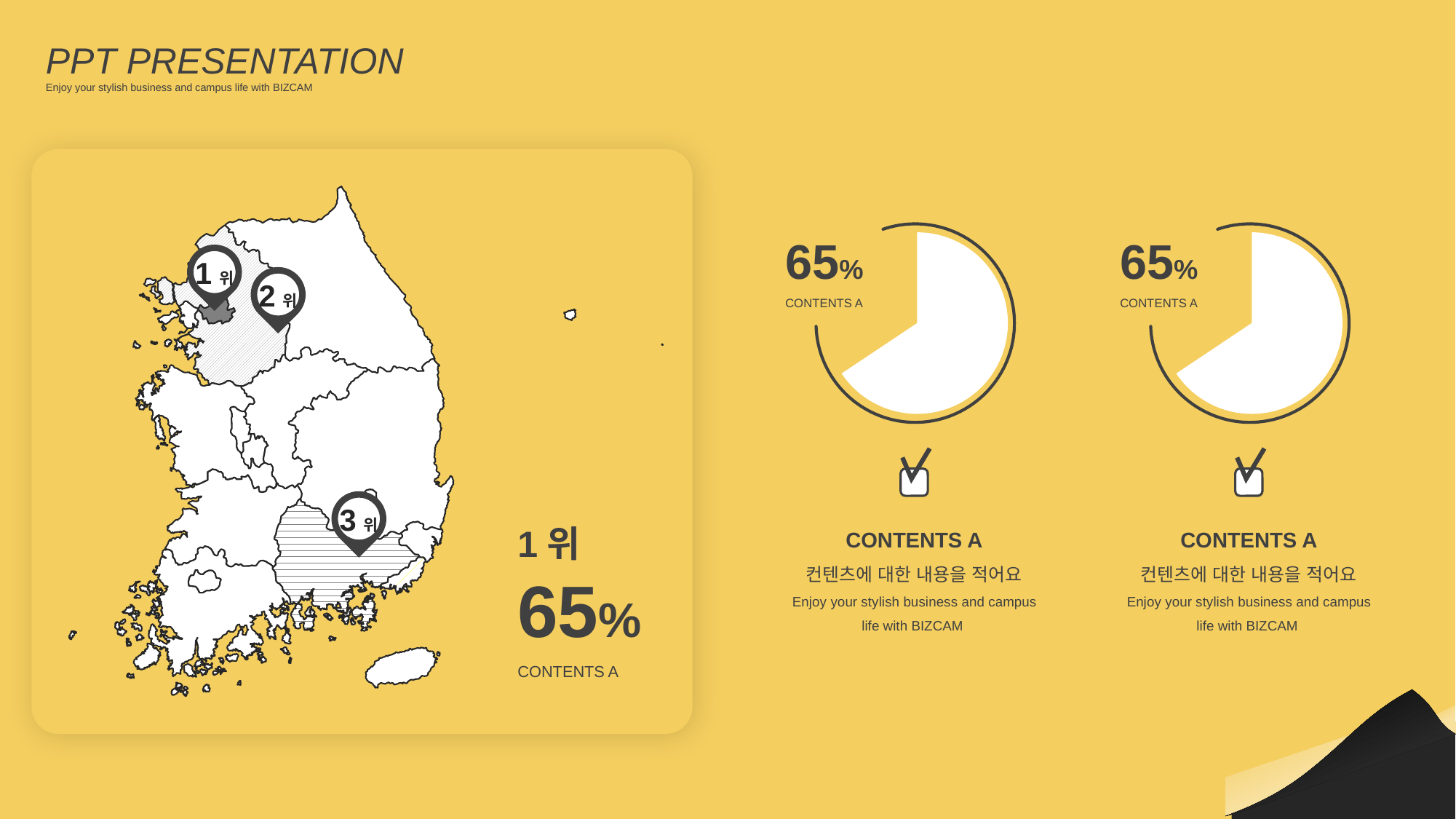

PPT PRESENTATION
Enjoy your stylish business and campus life with BIZCAM

1위

2위

3위

65%
CONTENTS A
65%
CONTENTS A

CONTENTS A
컨텐츠에 대한 내용을 적어요
Enjoy your stylish business and campus life with BIZCAM
CONTENTS A
컨텐츠에 대한 내용을 적어요
Enjoy your stylish business and campus life with BIZCAM
1위65%
CONTENTS A